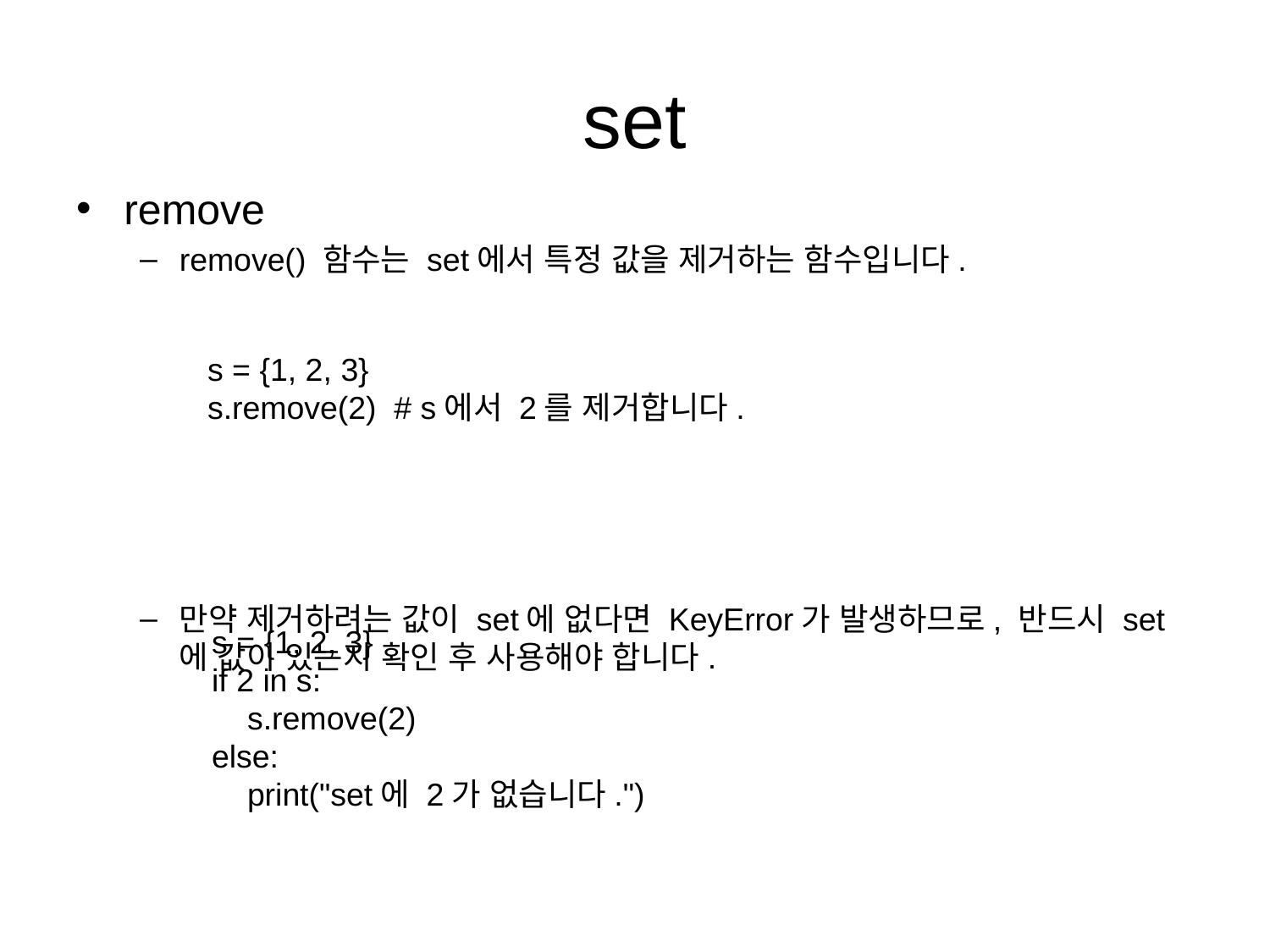

# set
remove
remove() 함수는 set에서 특정 값을 제거하는 함수입니다.

만약 제거하려는 값이 set에 없다면 KeyError가 발생하므로, 반드시 set에 값이 있는지 확인 후 사용해야 합니다.
s = {1, 2, 3}
s.remove(2)  # s에서 2를 제거합니다.
s = {1, 2, 3}
if 2 in s:
    s.remove(2)
else:
    print("set에 2가 없습니다.")